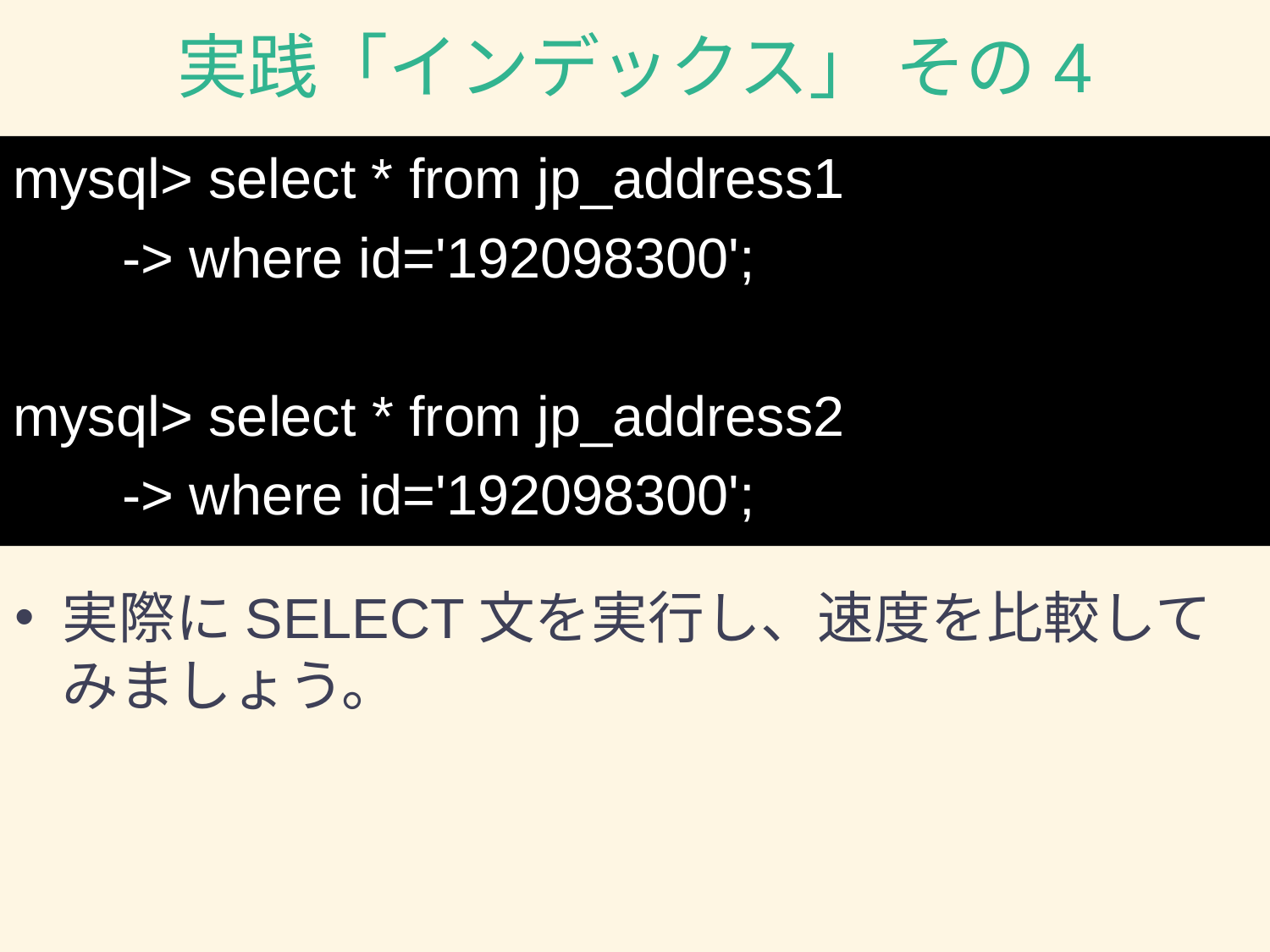

# 実践「インデックス」 その4
mysql> select * from jp_address1
       -> where id='192098300';

mysql> select * from jp_address2
       -> where id='192098300';

実際にSELECT文を実行し、速度を比較してみましょう。